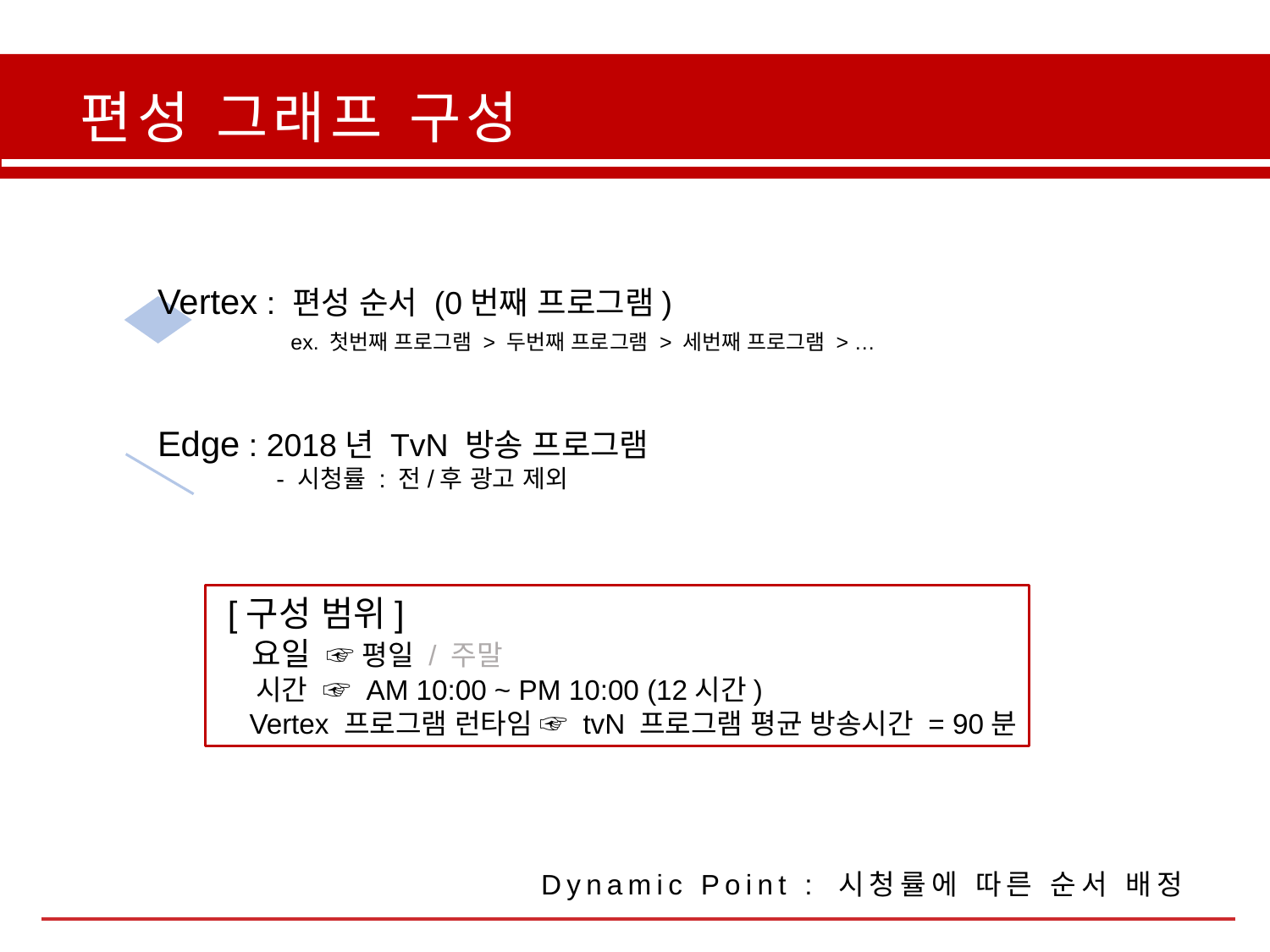

편성 그래프 구성

Vertex : 편성 순서 (0번째 프로그램)
                 ex. 첫번째 프로그램 > 두번째 프로그램 > 세번째 프로그램 > …

Edge : 2018년 TvN 방송 프로그램
                 - 시청률 : 전/후 광고 제외

 [구성 범위]
   요일  ☞ 평일 / 주말
    시간  ☞ AM 10:00 ~ PM 10:00 (12시간)
    Vertex 프로그램 런타임 ☞ tvN 프로그램 평균 방송시간 = 90분
Dynamic Point : 시청률에 따른 순서 배정